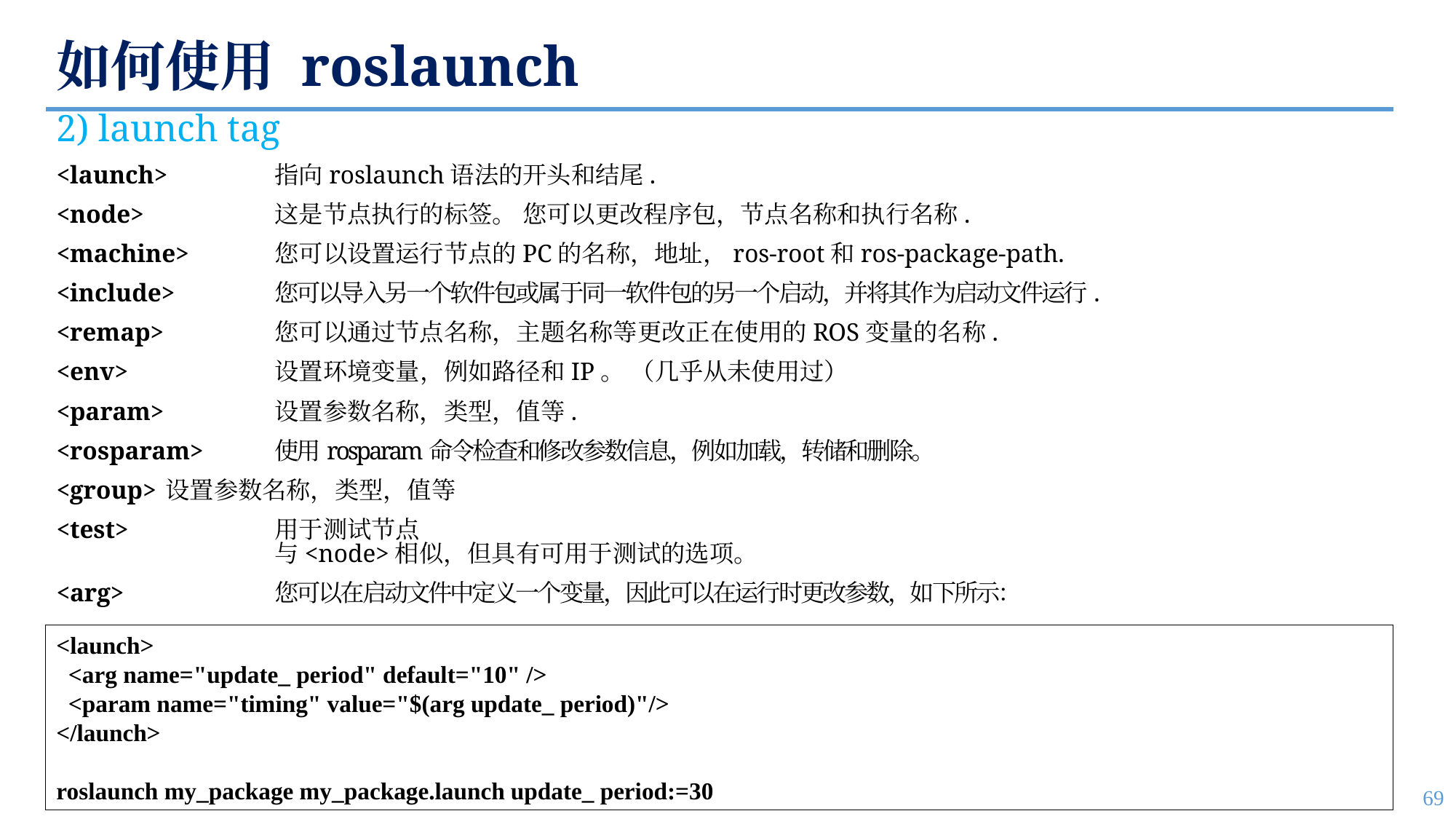

# 如何使用 roslaunch
2) launch tag
<launch> 	指向roslaunch语法的开头和结尾.
<node> 		这是节点执行的标签。 您可以更改程序包，节点名称和执行名称.
<machine> 	您可以设置运行节点的PC的名称，地址，ros-root和ros-package-path.
<include> 	您可以导入另一个软件包或属于同一软件包的另一个启动，并将其作为启动文件运行.
<remap> 	您可以通过节点名称，主题名称等更改正在使用的ROS变量的名称.
<env> 		设置环境变量，例如路径和IP。 （几乎从未使用过）
<param> 	设置参数名称，类型，值等.
<rosparam> 	使用rosparam命令检查和修改参数信息，例如加载，转储和删除。
<group> 	设置参数名称，类型，值等
<test> 		用于测试节点
		与<node>相似，但具有可用于测试的选项。
<arg> 		您可以在启动文件中定义一个变量，因此可以在运行时更改参数，如下所示：
<launch>
  <arg name="update_ period" default="10" />
  <param name="timing" value="$(arg update_ period)"/>
</launch>

roslaunch my_package my_package.launch update_ period:=30
69